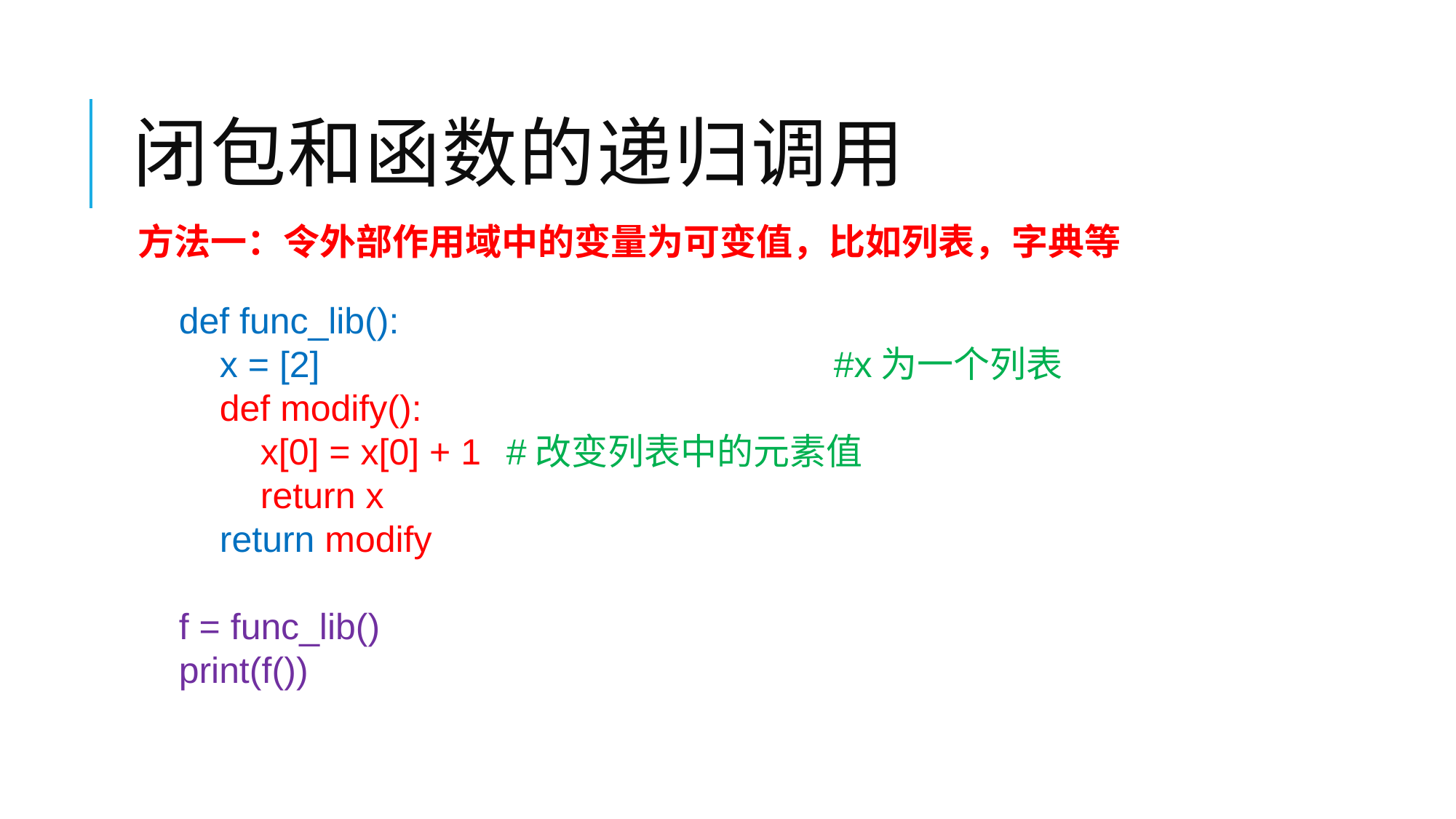

# 闭包和函数的递归调用
方法一：令外部作用域中的变量为可变值，比如列表，字典等
def func_lib():
    x = [2]					#x为一个列表
    def modify():
        x[0] = x[0] + 1	#改变列表中的元素值
        return x
    return modify

f = func_lib()
print(f())